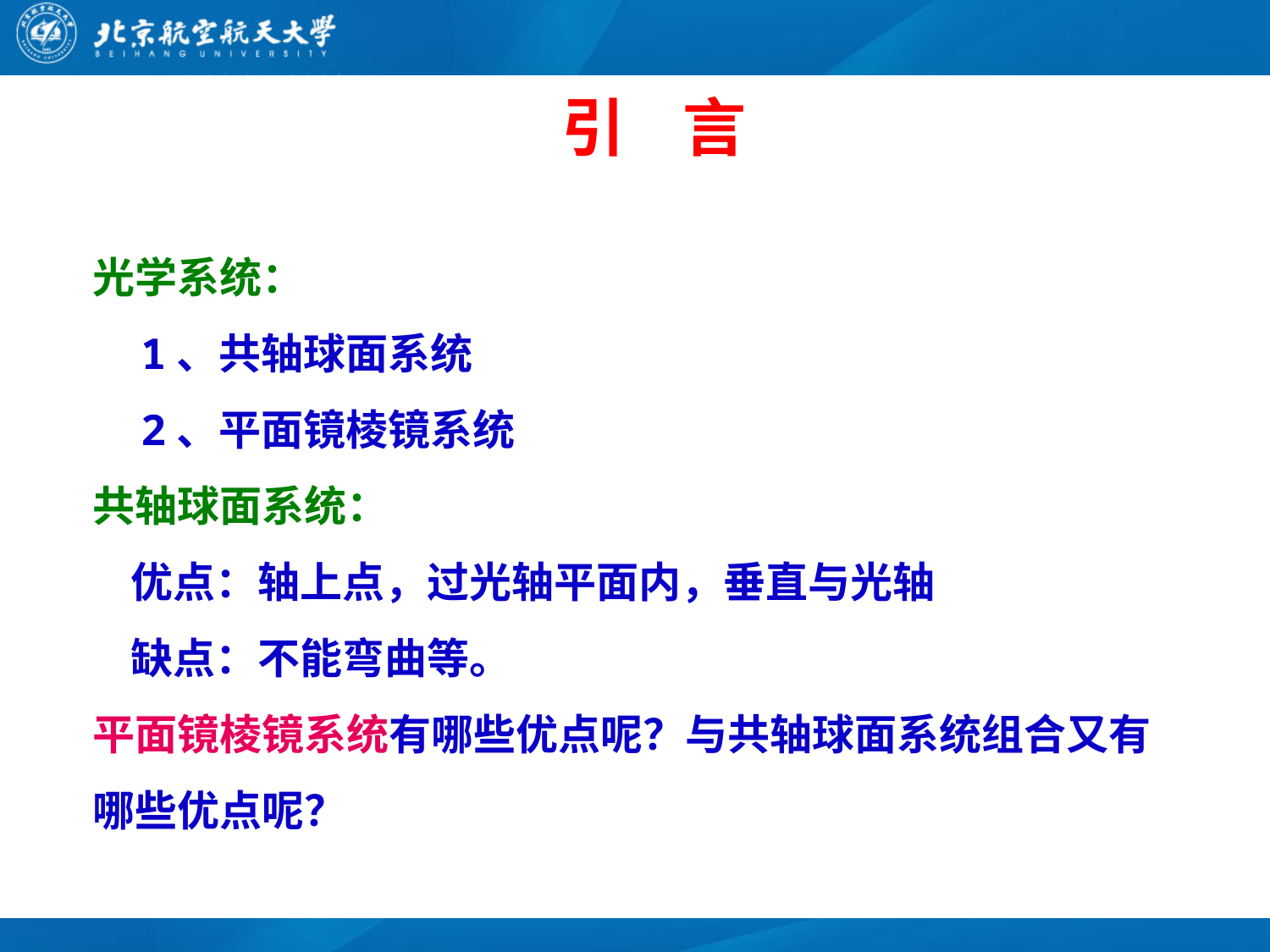

引    言
# 光学系统： 1、共轴球面系统 2、平面镜棱镜系统 共轴球面系统： 优点：轴上点，过光轴平面内，垂直与光轴 缺点：不能弯曲等。 平面镜棱镜系统有哪些优点呢？与共轴球面系统组合又有哪些优点呢？